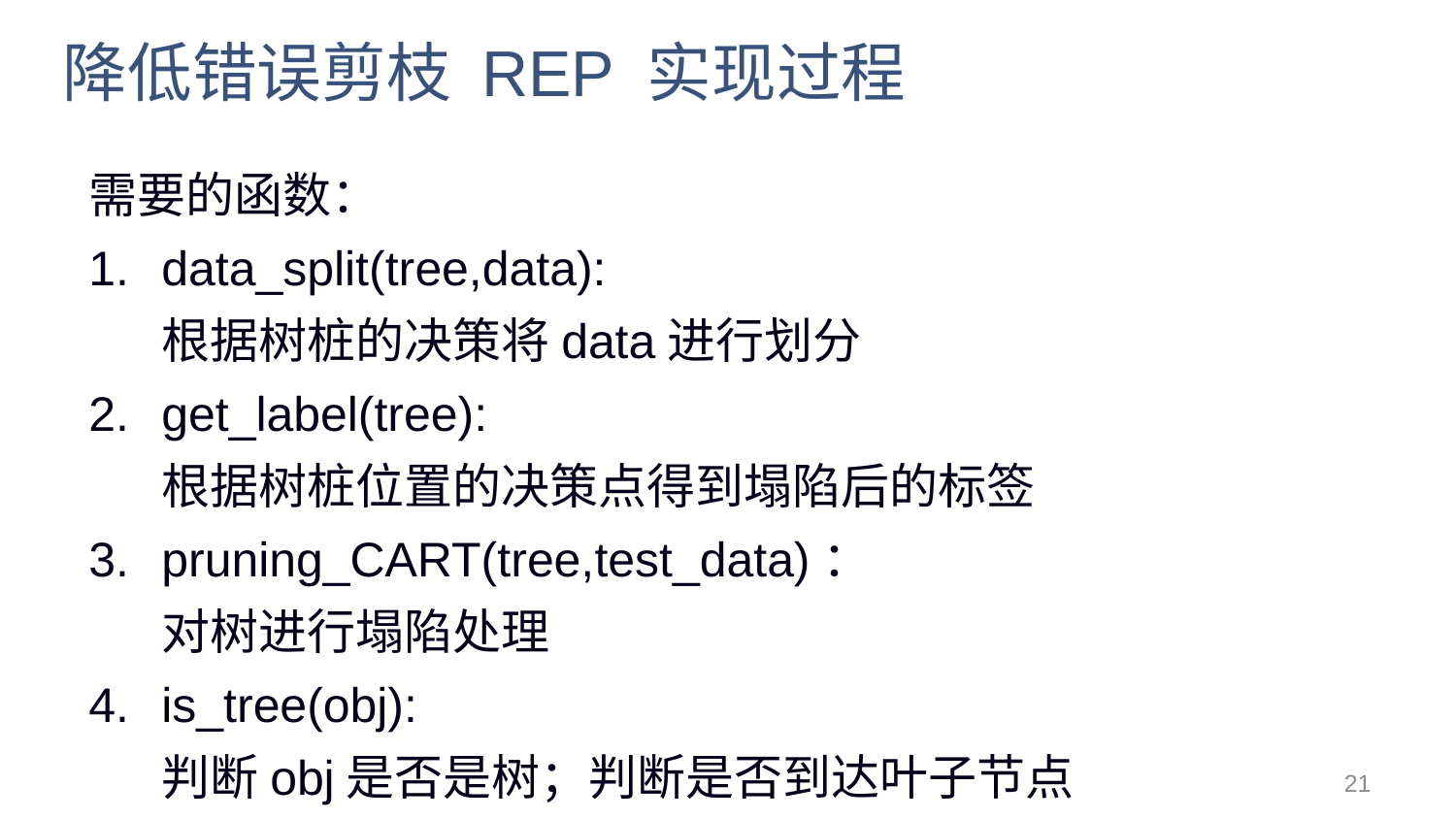

# 降低错误剪枝 REP 实现过程
需要的函数：
data_split(tree,data):
根据树桩的决策将data进行划分
get_label(tree):
根据树桩位置的决策点得到塌陷后的标签
pruning_CART(tree,test_data)：
对树进行塌陷处理
is_tree(obj):
判断obj是否是树；判断是否到达叶子节点